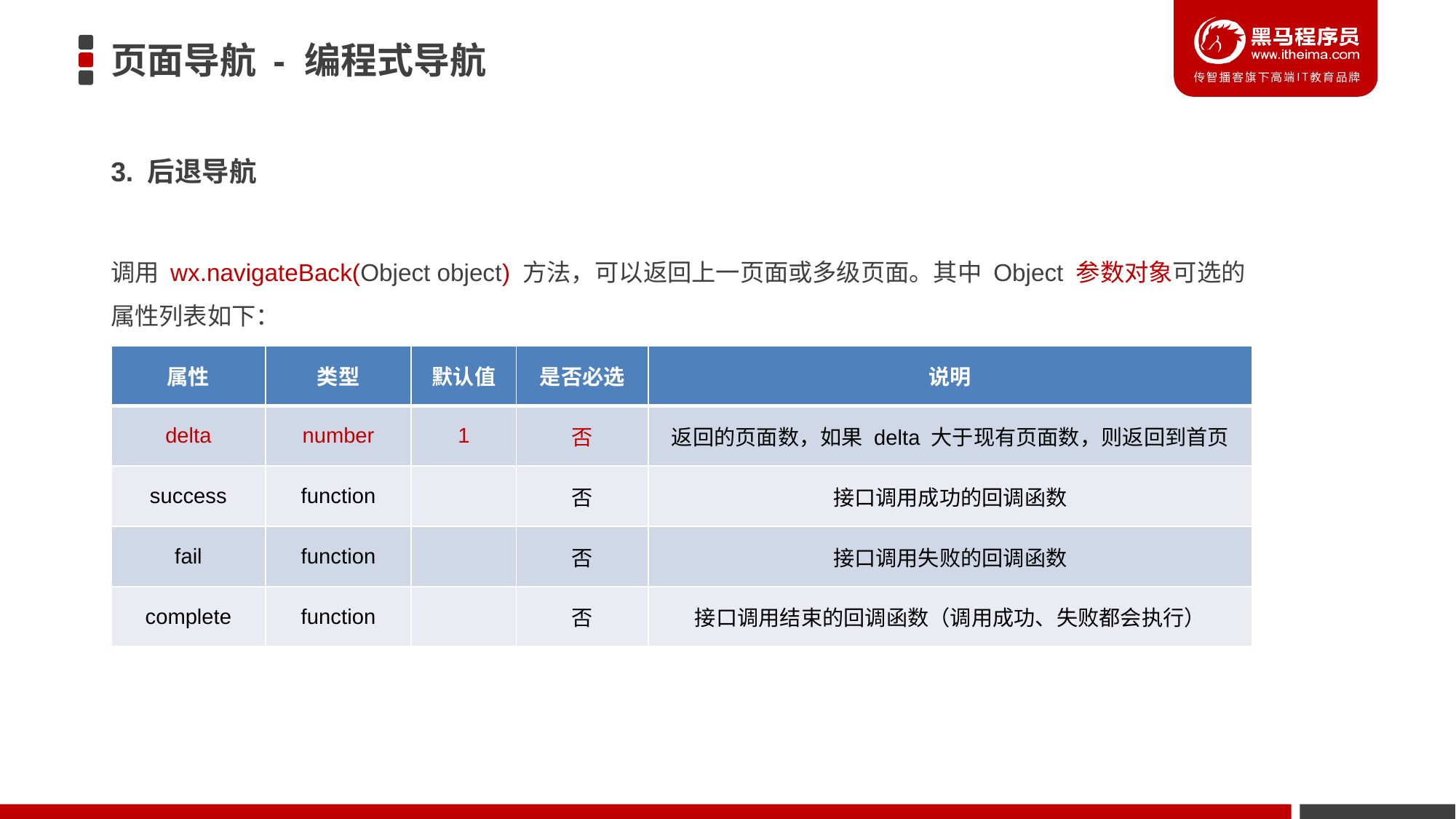

# 页面导航 - 编程式导航
3. 后退导航
调用 wx.navigateBack(Object object) 方法，可以返回上一页面或多级页面。其中 Object 参数对象可选的属性列表如下：
| 属性 | 类型 | 默认值 | 是否必选 | 说明 |
| --- | --- | --- | --- | --- |
| delta | number | 1 | 否 | 返回的页面数，如果 delta 大于现有页面数，则返回到首页 |
| success | function |  | 否 | 接口调用成功的回调函数 |
| fail | function |  | 否 | 接口调用失败的回调函数 |
| complete | function |  | 否 | 接口调用结束的回调函数（调用成功、失败都会执行） |